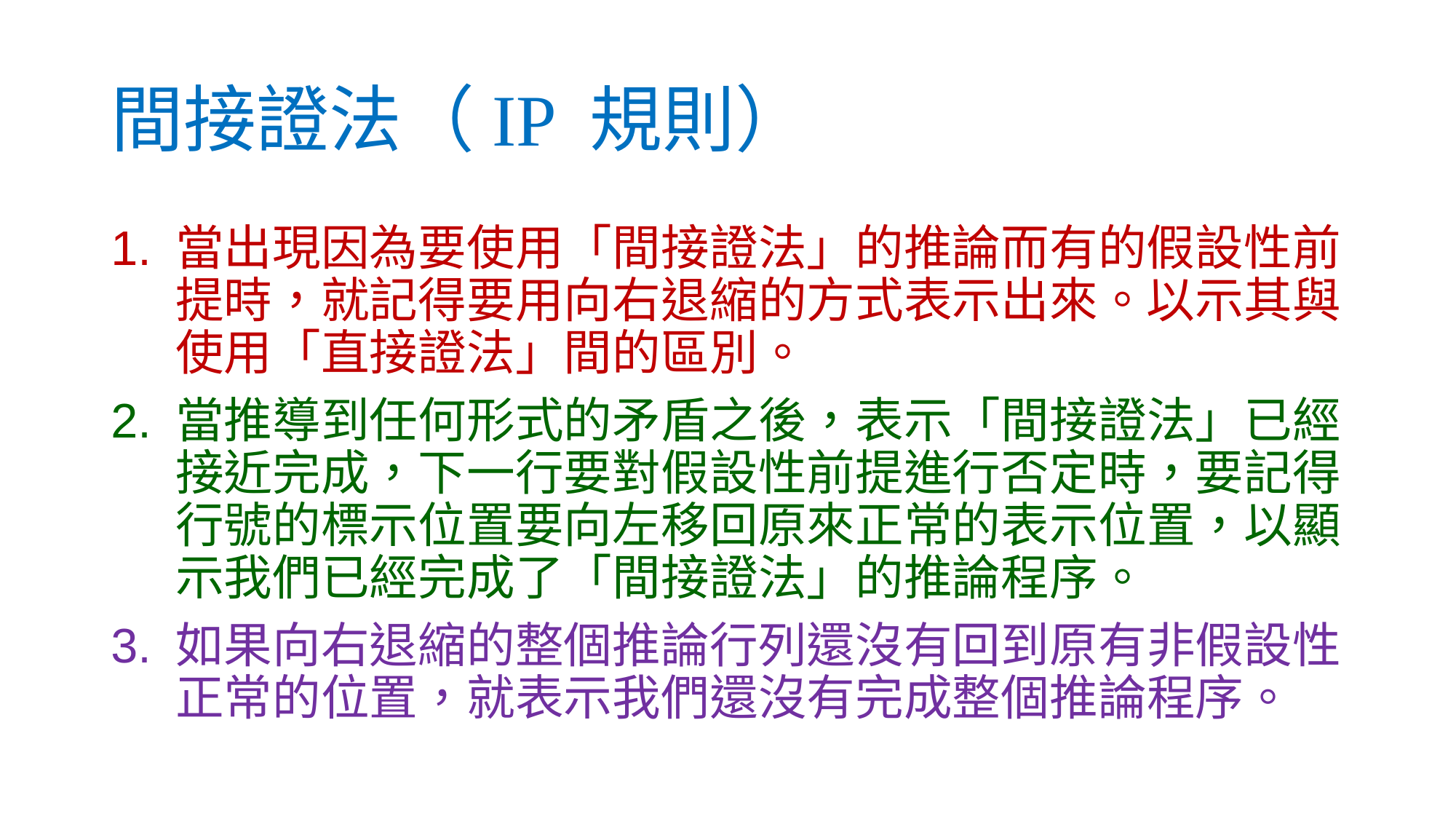

# 間接證法（IP 規則）
當出現因為要使用「間接證法」的推論而有的假設性前提時，就記得要用向右退縮的方式表示出來。以示其與使用「直接證法」間的區別。
當推導到任何形式的矛盾之後，表示「間接證法」已經接近完成，下一行要對假設性前提進行否定時，要記得行號的標示位置要向左移回原來正常的表示位置，以顯示我們已經完成了「間接證法」的推論程序。
如果向右退縮的整個推論行列還沒有回到原有非假設性正常的位置，就表示我們還沒有完成整個推論程序。